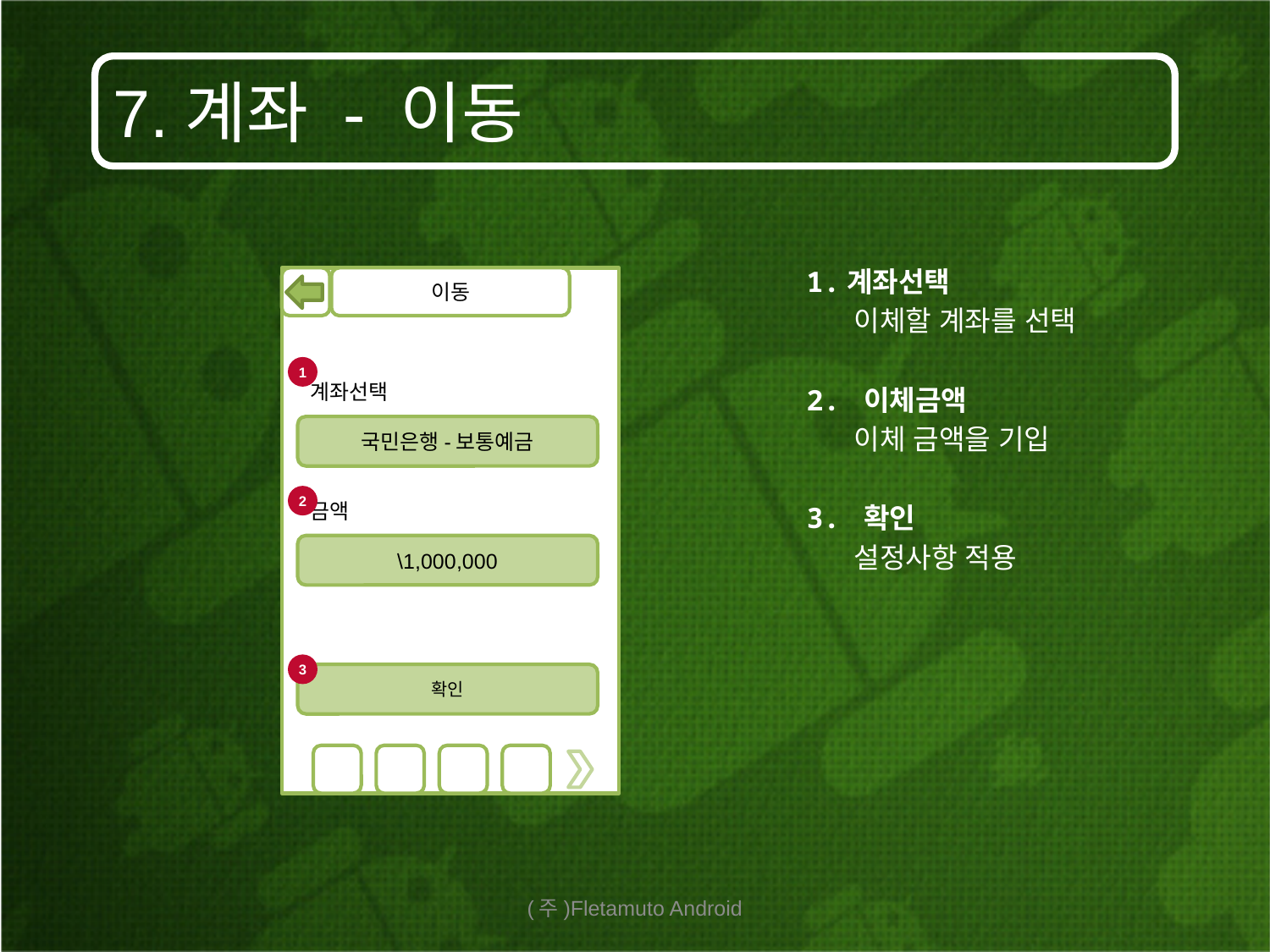

7.계좌 - 이동

1.계좌선택
	이체할 계좌를 선택

2. 이체금액
	이체 금액을 기입

3. 확인
	설정사항 적용

이동
1
계좌선택
국민은행-보통예금
2
금액
\1,000,000
3
확인

(주)Fletamuto Android